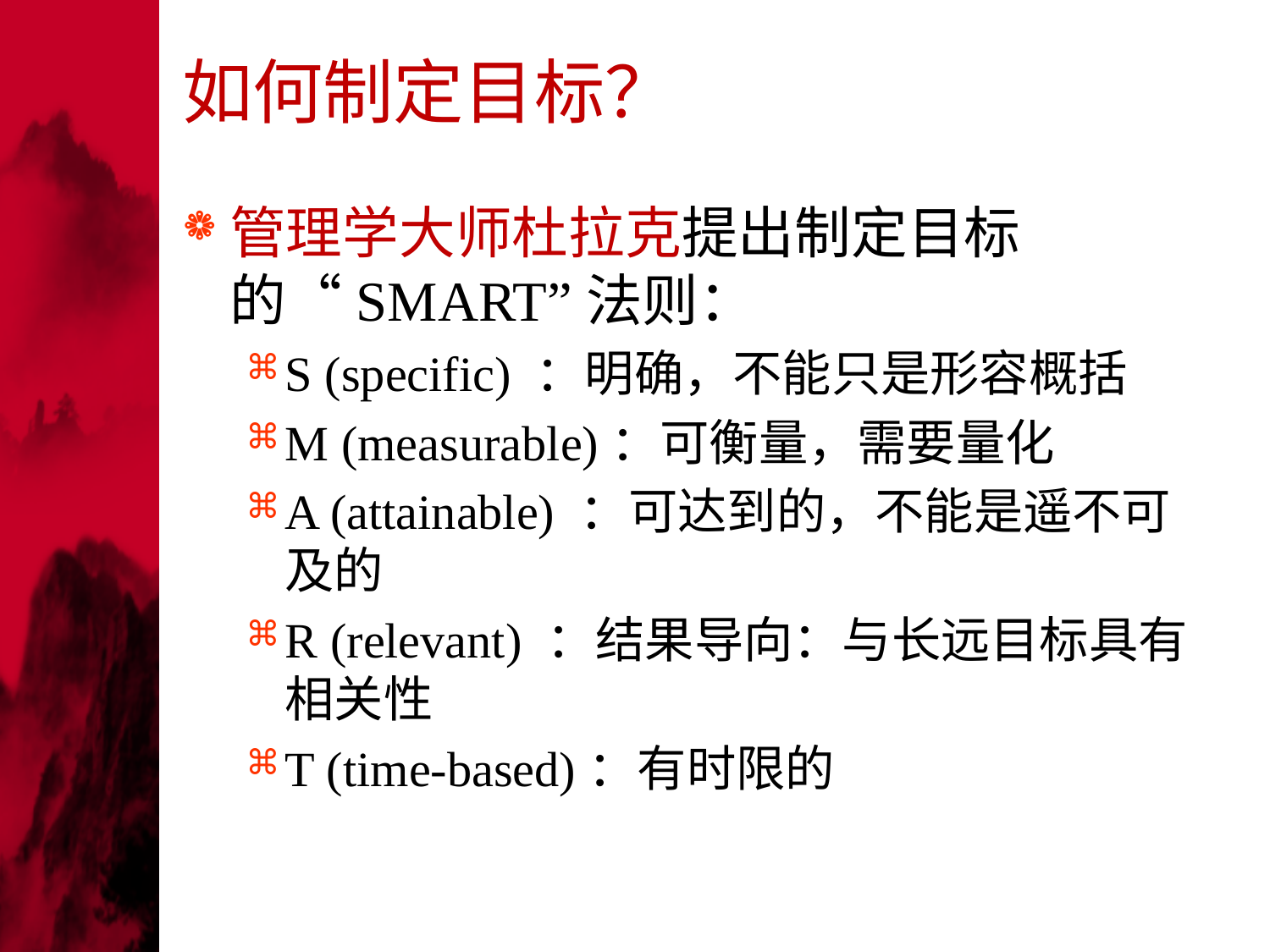

# 如何制定目标？
管理学大师杜拉克提出制定目标的“SMART”法则：
S (specific) ：明确，不能只是形容概括
M (measurable)：可衡量，需要量化
A (attainable) ：可达到的，不能是遥不可及的
R (relevant) ：结果导向：与长远目标具有相关性
T (time-based)：有时限的